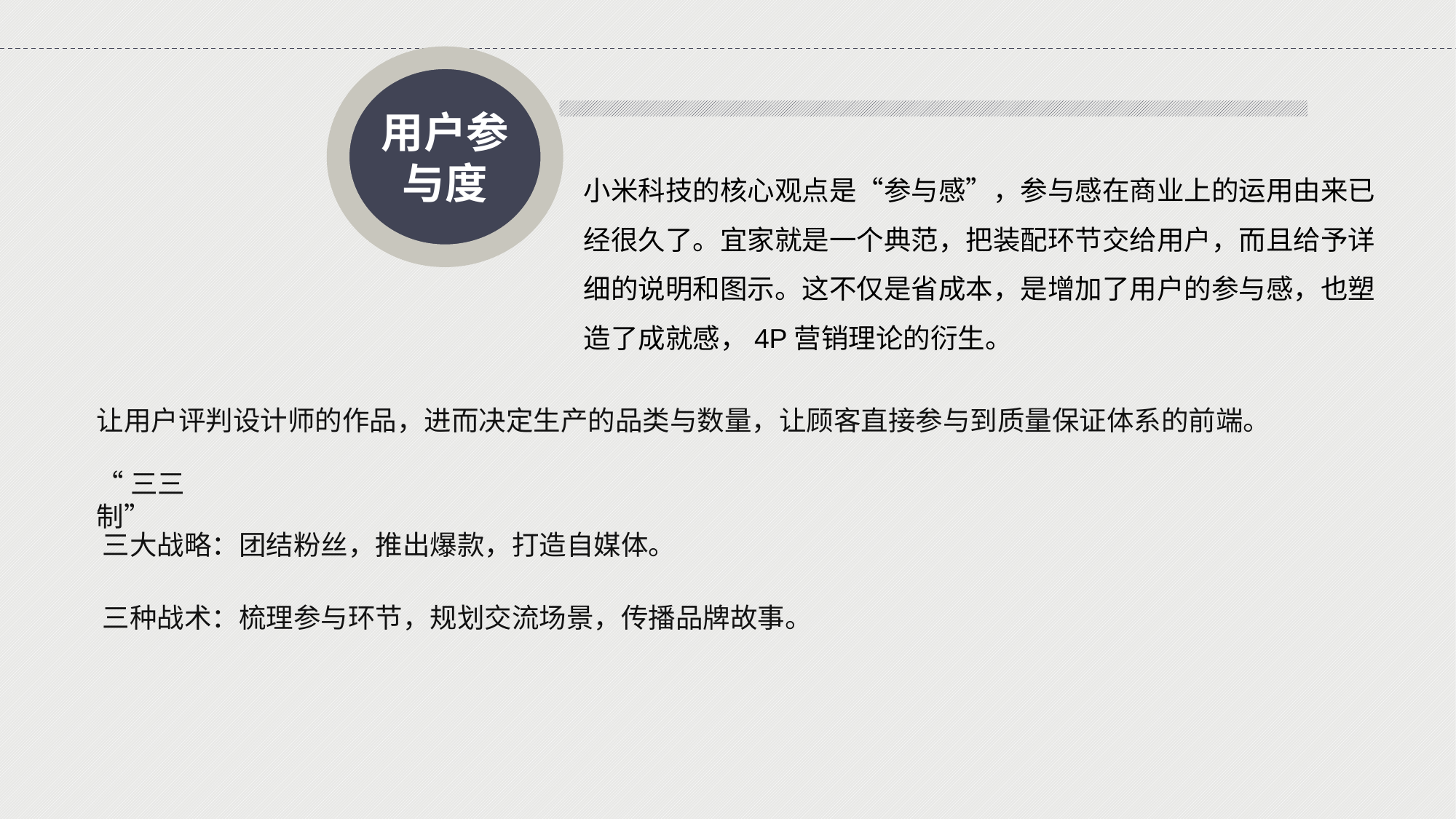

用户参与度

小米科技的核心观点是“参与感”，参与感在商业上的运用由来已经很久了。宜家就是一个典范，把装配环节交给用户，而且给予详细的说明和图示。这不仅是省成本，是增加了用户的参与感，也塑造了成就感，4P营销理论的衍生。
让用户评判设计师的作品，进而决定生产的品类与数量，让顾客直接参与到质量保证体系的前端。
“三三制”
三大战略：团结粉丝，推出爆款，打造自媒体。
三种战术：梳理参与环节，规划交流场景，传播品牌故事。